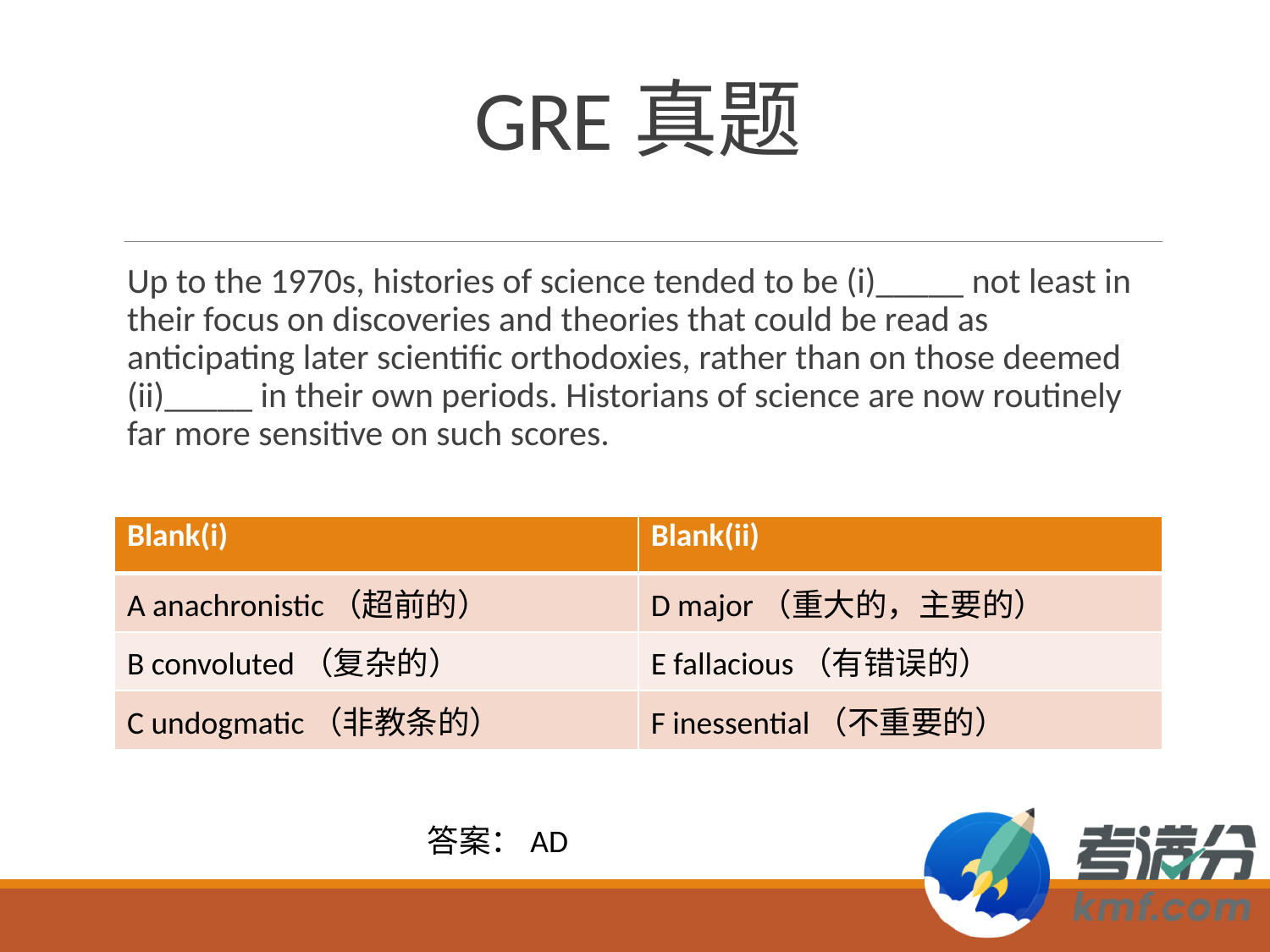

# GRE真题
Up to the 1970s, histories of science tended to be (i)_____ not least in their focus on discoveries and theories that could be read as anticipating later scientific orthodoxies, rather than on those deemed (ii)_____ in their own periods. Historians of science are now routinely far more sensitive on such scores.

| Blank(i) | Blank(ii) |
| --- | --- |
| A anachronistic（超前的） | D major（重大的，主要的） |
| B convoluted（复杂的） | E fallacious（有错误的） |
| C undogmatic（非教条的） | F inessential（不重要的） |
答案：AD